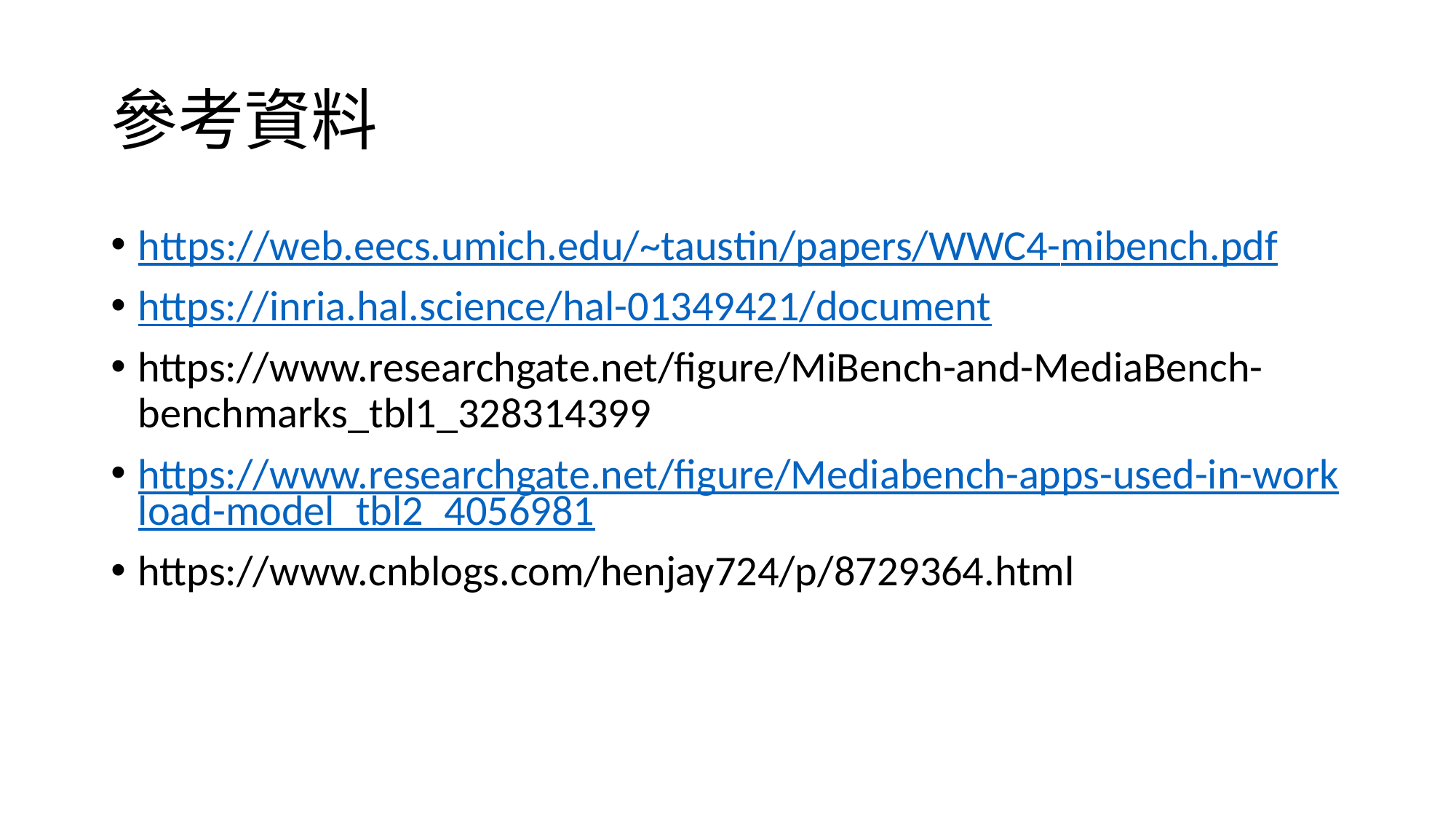

# 參考資料
https://web.eecs.umich.edu/~taustin/papers/WWC4-mibench.pdf
https://inria.hal.science/hal-01349421/document
https://www.researchgate.net/figure/MiBench-and-MediaBench-benchmarks_tbl1_328314399
https://www.researchgate.net/figure/Mediabench-apps-used-in-workload-model_tbl2_4056981
https://www.cnblogs.com/henjay724/p/8729364.html